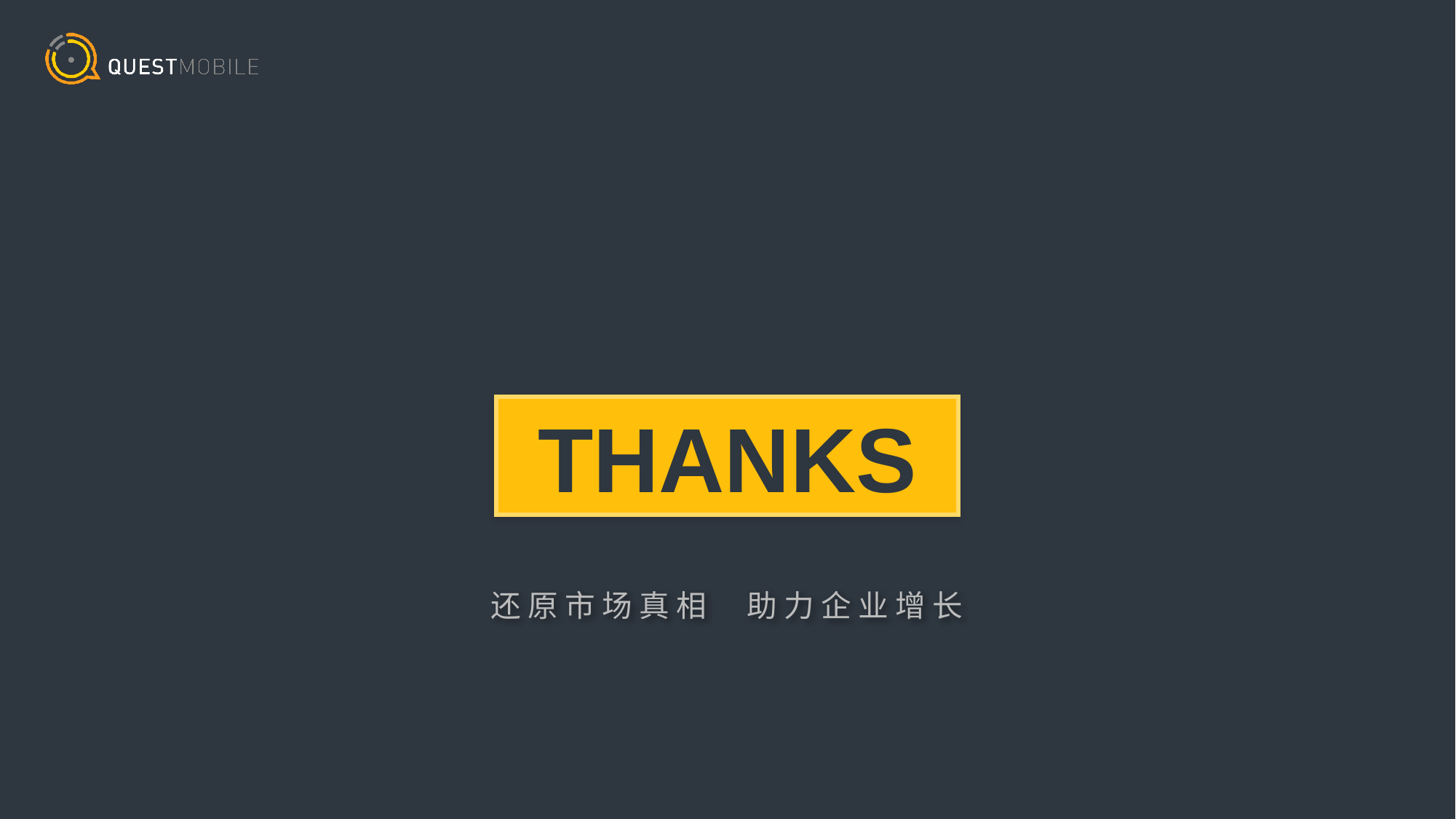

THANKS
还 原 市 场 真 相      助 力 企 业 增 长